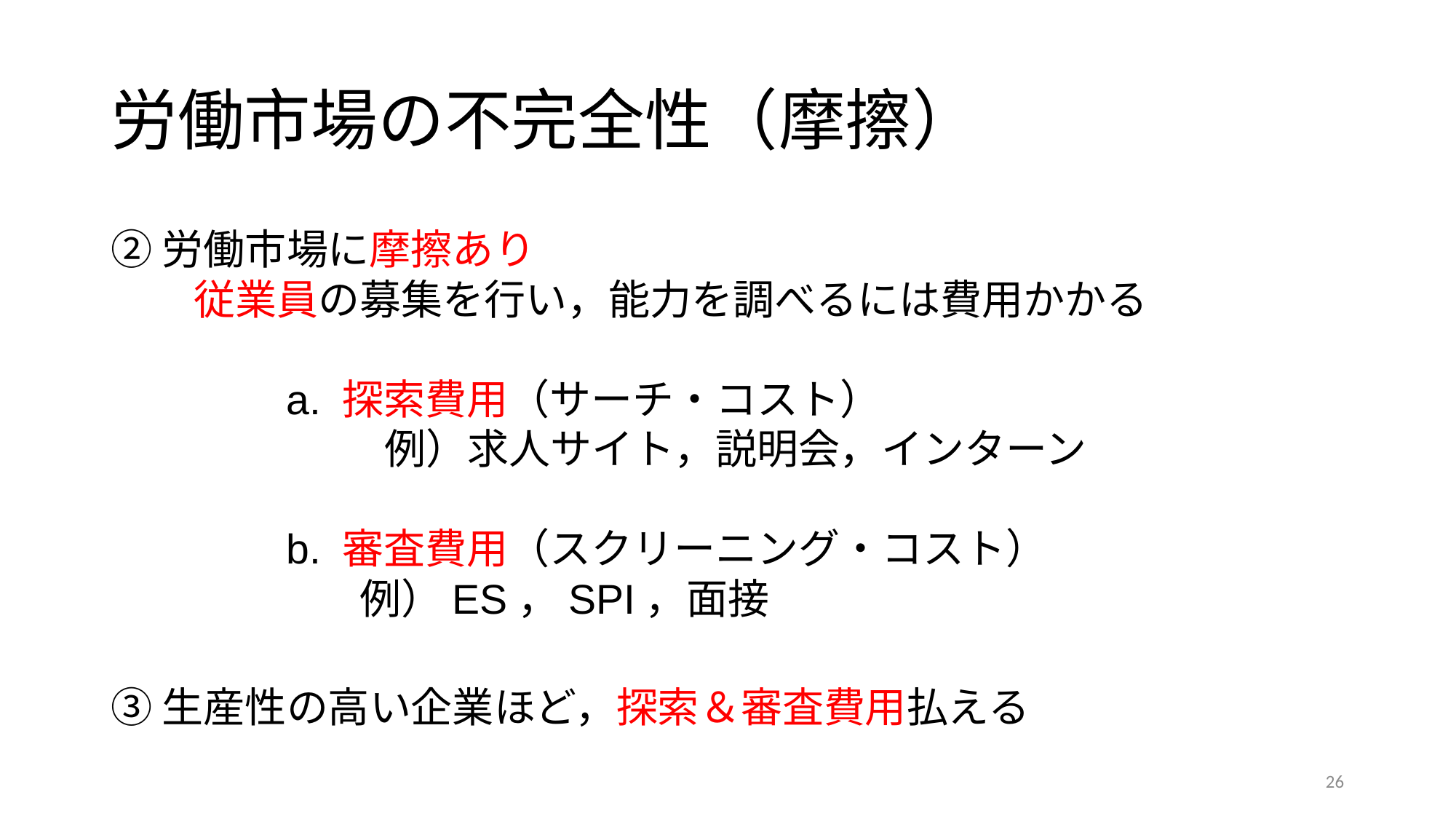

# 労働市場の不完全性（摩擦）
②労働市場に摩擦あり
　　従業員の募集を行い，能力を調べるには費用かかる

　　　　a. 探索費用（サーチ・コスト）
                        　例）求人サイト，説明会，インターン

　　　　b. 審査費用（スクリーニング・コスト）
　　　　　　例）ES，SPI，面接

③生産性の高い企業ほど，探索＆審査費用払える

26